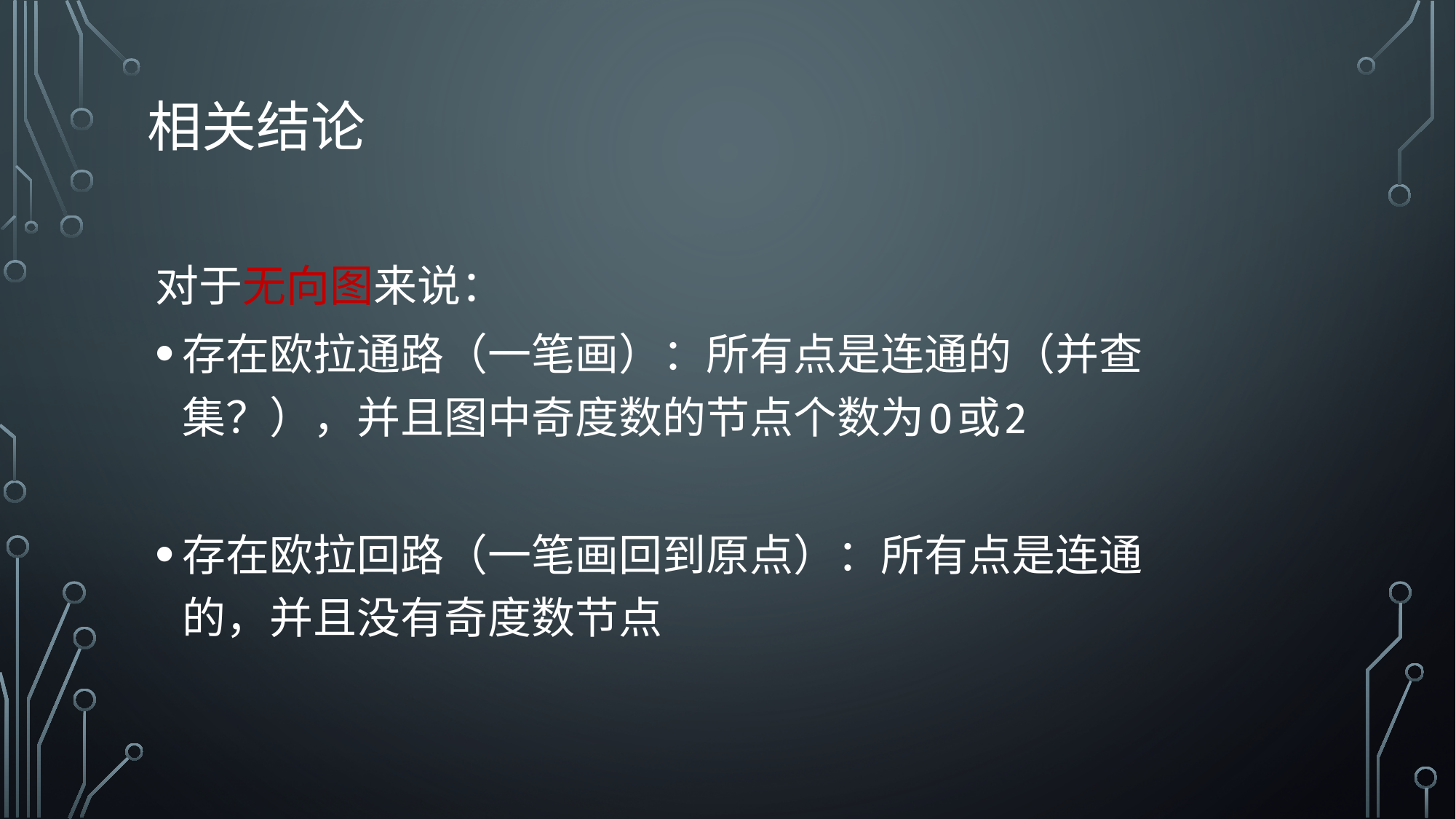

# 相关结论

对于无向图来说：
存在欧拉通路（一笔画）：所有点是连通的（并查集？），并且图中奇度数的节点个数为0或2

存在欧拉回路（一笔画回到原点）：所有点是连通的，并且没有奇度数节点